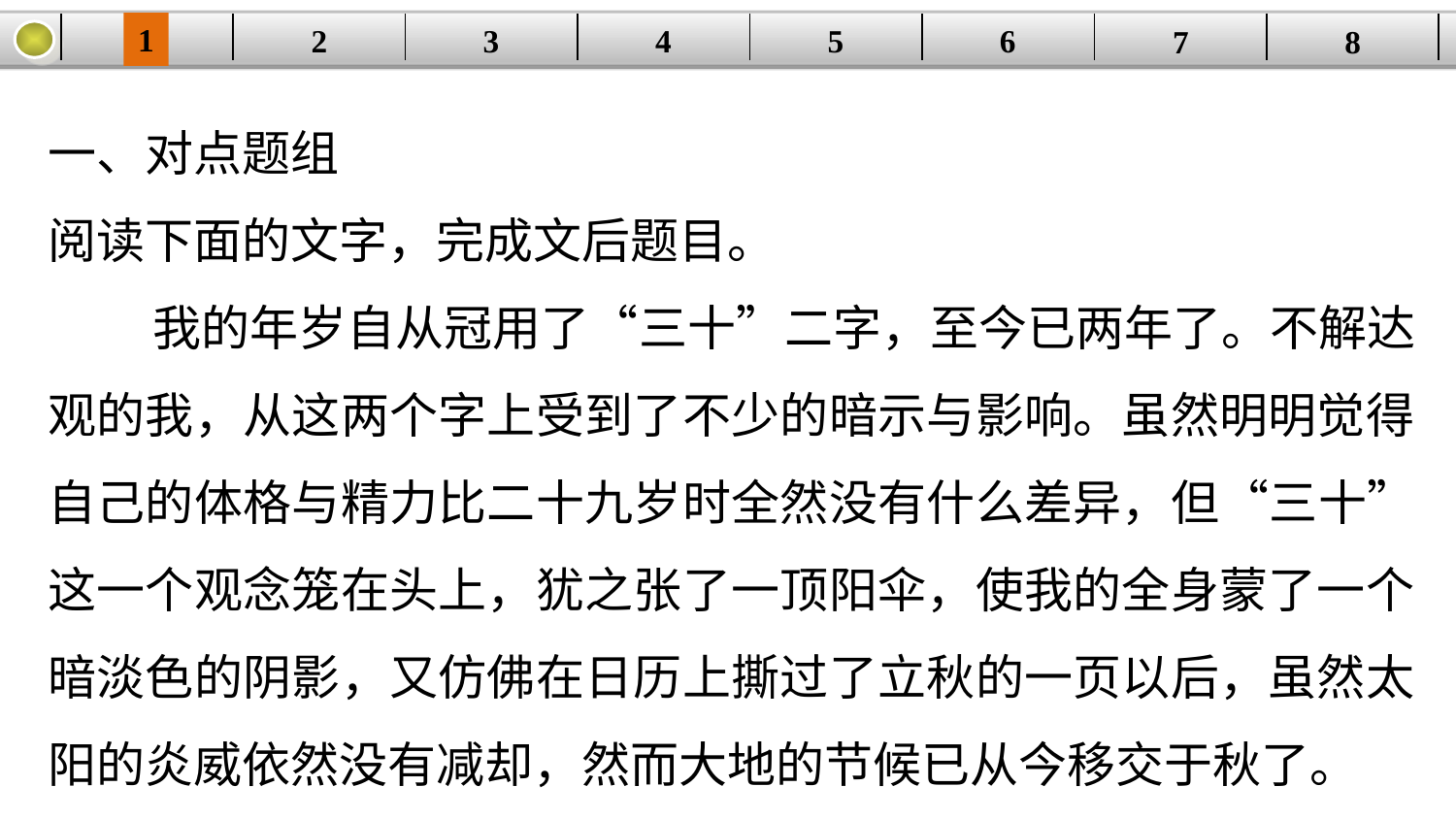

1
2
3
4
|  |  |  |  |  |  |  |  |
| --- | --- | --- | --- | --- | --- | --- | --- |
5
6
7
8

一、对点题组
阅读下面的文字，完成文后题目。
我的年岁自从冠用了“三十”二字，至今已两年了。不解达观的我，从这两个字上受到了不少的暗示与影响。虽然明明觉得自己的体格与精力比二十九岁时全然没有什么差异，但“三十”这一个观念笼在头上，犹之张了一顶阳伞，使我的全身蒙了一个暗淡色的阴影，又仿佛在日历上撕过了立秋的一页以后，虽然太阳的炎威依然没有减却，然而大地的节候已从今移交于秋了。